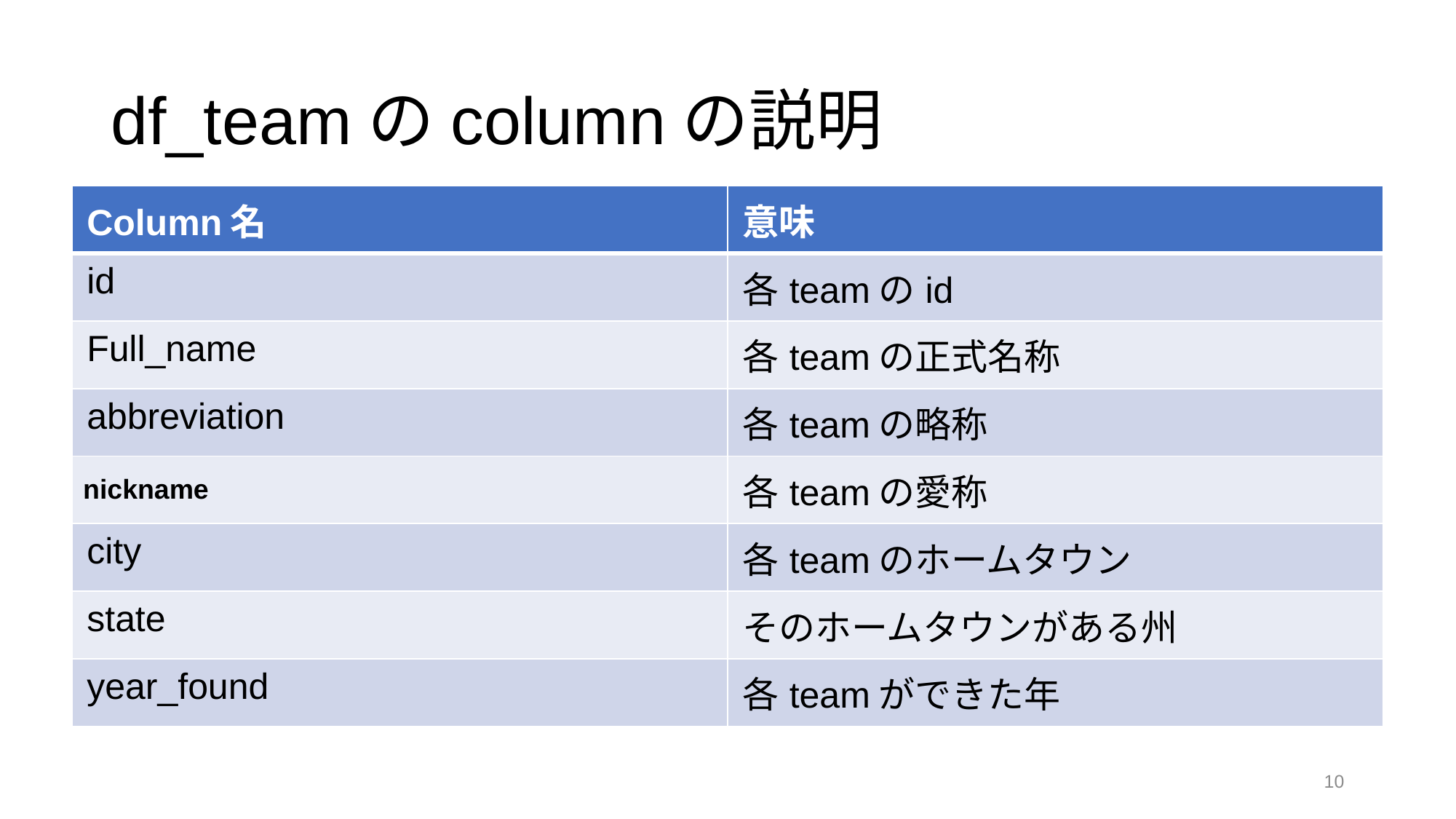

# df_teamのcolumnの説明
| Column名 | 意味 |
| --- | --- |
| id | 各teamのid |
| Full\_name | 各teamの正式名称 |
| abbreviation | 各teamの略称 |
| nickname | 各teamの愛称 |
| city | 各teamのホームタウン |
| state | そのホームタウンがある州 |
| year\_found | 各teamができた年 |
10